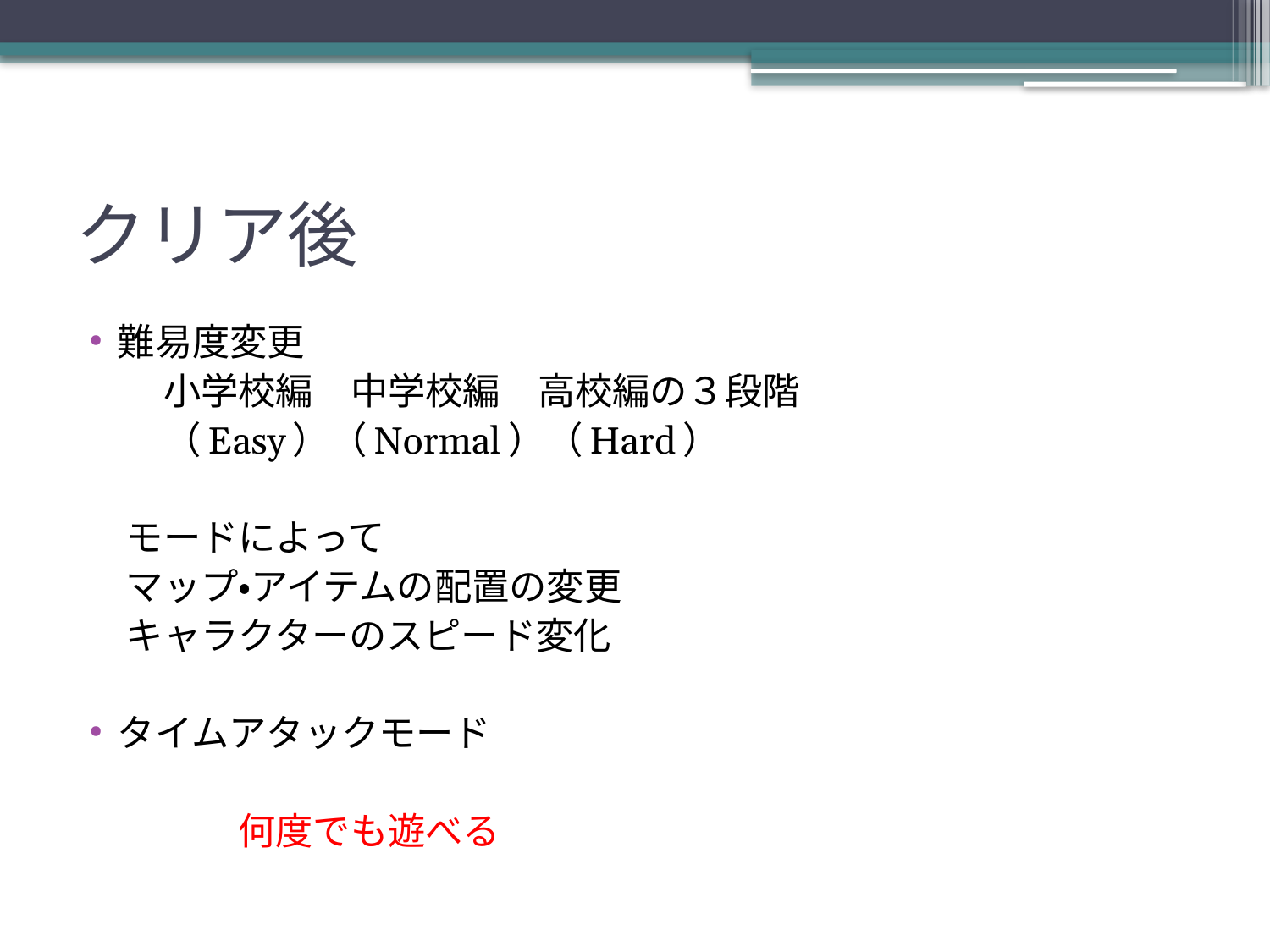

# クリア後
難易度変更
　　小学校編　中学校編　高校編の３段階
　　（Easy）（Normal）（Hard）

　モードによって
　マップ・アイテムの配置の変更
　キャラクターのスピード変化

タイムアタックモード

　　　　何度でも遊べる